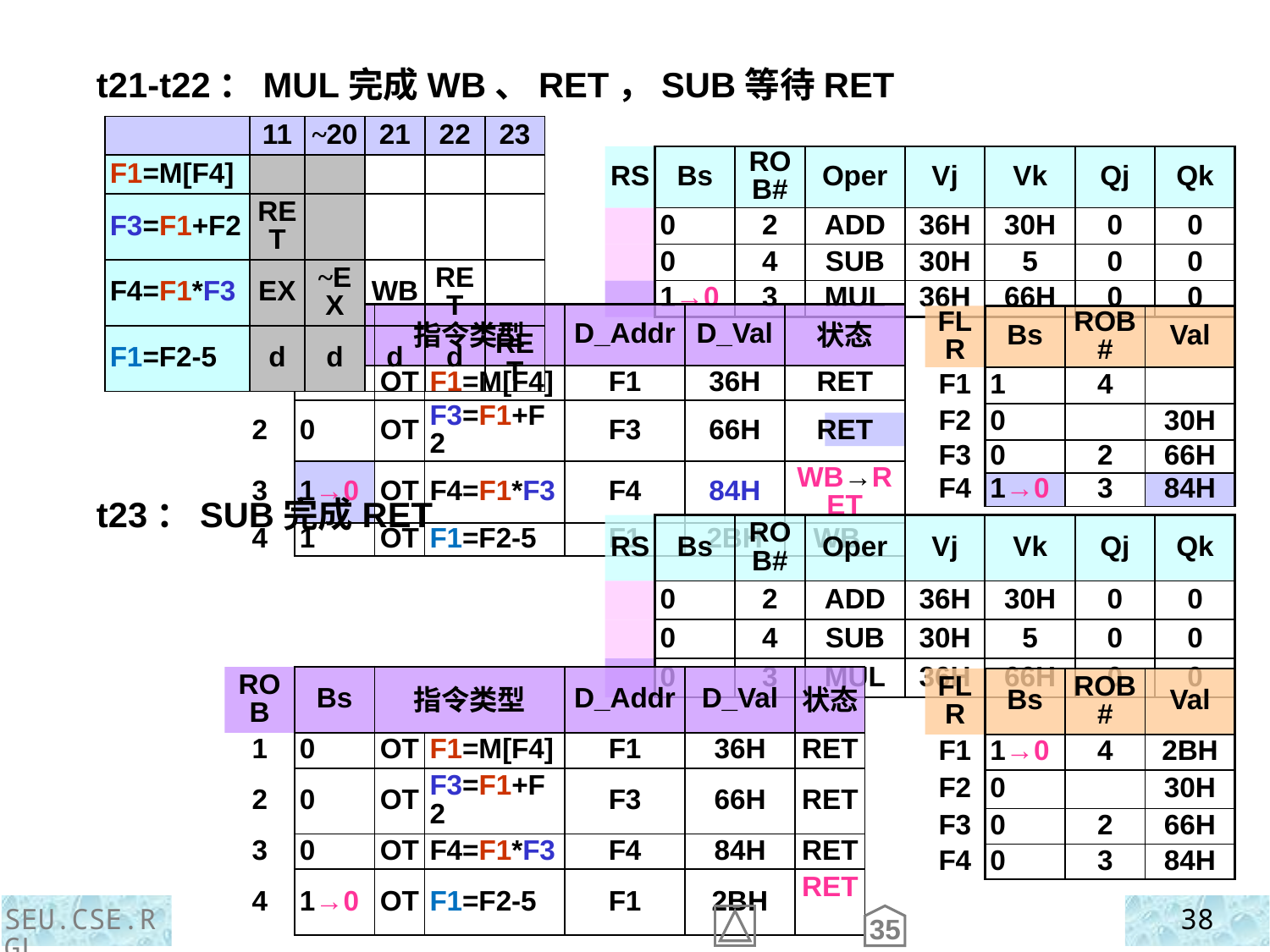

t21-t22：MUL完成WB、RET，SUB等待RET
|  | 11 | ~20 | 21 | 22 | 23 |
| --- | --- | --- | --- | --- | --- |
| F1=M[F4] |  |  |  |  |  |
| F3=F1+F2 | RET |  |  |  |  |
| F4=F1\*F3 | EX | ~EX | WB | RET |  |
| F1=F2-5 | d | d | d | d | RET |
| RS | Bs | ROB# | Oper | Vj | Vk | Qj | Qk |
| --- | --- | --- | --- | --- | --- | --- | --- |
|  | 0 | 2 | ADD | 36H | 30H | 0 | 0 |
|  | 0 | 4 | SUB | 30H | 5 | 0 | 0 |
|  | 1→0 | 3 | MUL | 36H | 66H | 0 | 0 |
| ROB | Bs | 指令类型 |  | D\_Addr | D\_Val | 状态 |
| --- | --- | --- | --- | --- | --- | --- |
| 1 | 0 | OT | F1=M[F4] | F1 | 36H | RET |
| 2 | 0 | OT | F3=F1+F2 | F3 | 66H | RET |
| 3 | 1→0 | OT | F4=F1\*F3 | F4 | 84H | WB→RET |
| 4 | 1 | OT | F1=F2-5 | F1 | 2BH | WB |
| FLR | Bs | ROB# | Val |
| --- | --- | --- | --- |
| F1 | 1 | 4 |  |
| F2 | 0 |  | 30H |
| F3 | 0 | 2 | 66H |
| F4 | 1→0 | 3 | 84H |

    t23：SUB完成RET
| RS | Bs | ROB# | Oper | Vj | Vk | Qj | Qk |
| --- | --- | --- | --- | --- | --- | --- | --- |
|  | 0 | 2 | ADD | 36H | 30H | 0 | 0 |
|  | 0 | 4 | SUB | 30H | 5 | 0 | 0 |
|  | 0 | 3 | MUL | 36H | 66H | 0 | 0 |
| ROB | Bs | 指令类型 |  | D\_Addr | D\_Val | 状态 |
| --- | --- | --- | --- | --- | --- | --- |
| 1 | 0 | OT | F1=M[F4] | F1 | 36H | RET |
| 2 | 0 | OT | F3=F1+F2 | F3 | 66H | RET |
| 3 | 0 | OT | F4=F1\*F3 | F4 | 84H | RET |
| 4 | 1→0 | OT | F1=F2-5 | F1 | 2BH | RET |
| FLR | Bs | ROB# | Val |
| --- | --- | --- | --- |
| F1 | 1→0 | 4 | 2BH |
| F2 | 0 |  | 30H |
| F3 | 0 | 2 | 66H |
| F4 | 0 | 3 | 84H |
SEU.CSE.RGL
38
35